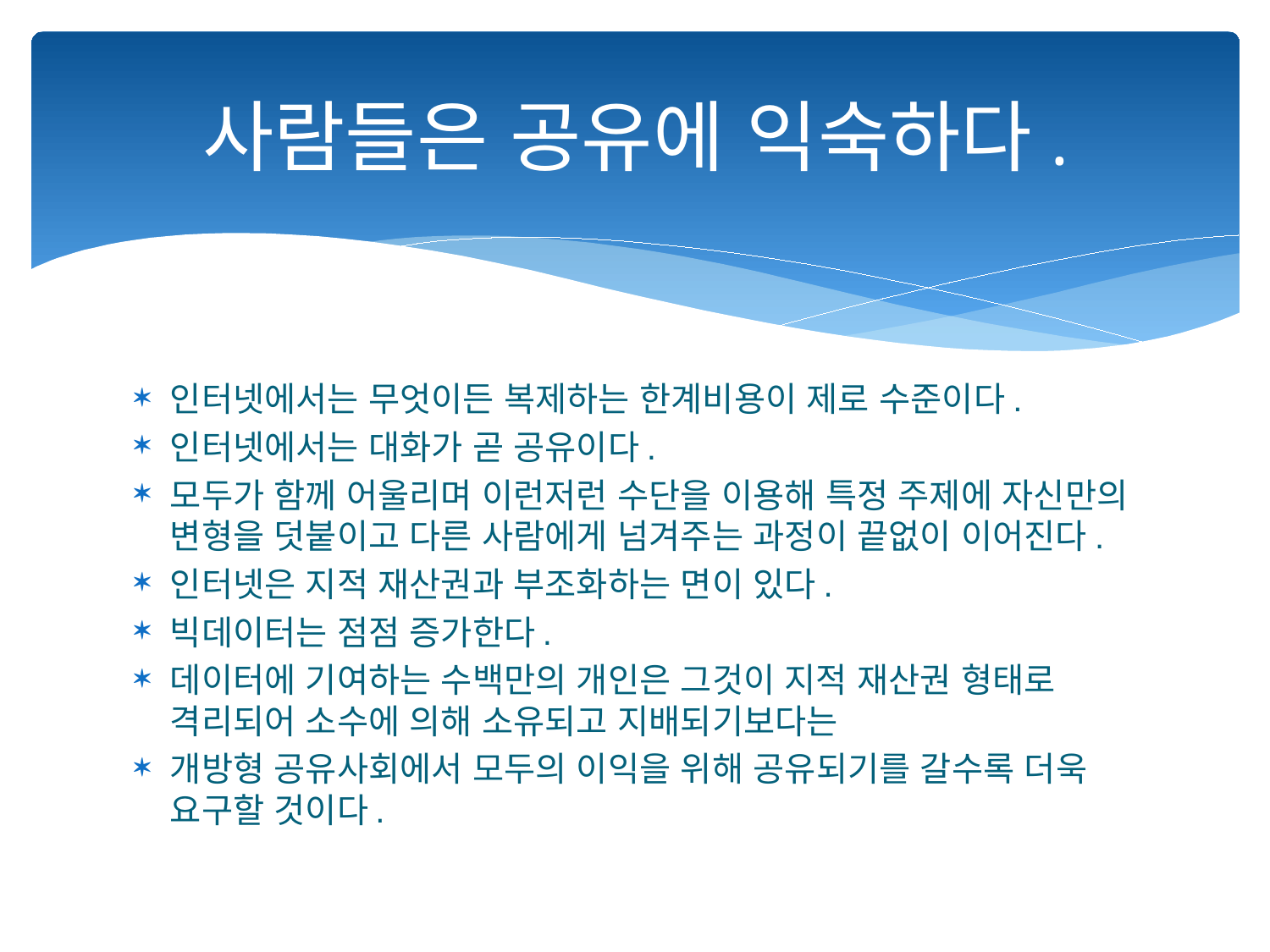

# 사람들은 공유에 익숙하다.
인터넷에서는 무엇이든 복제하는 한계비용이 제로 수준이다.
인터넷에서는 대화가 곧 공유이다.
모두가 함께 어울리며 이런저런 수단을 이용해 특정 주제에 자신만의 변형을 덧붙이고 다른 사람에게 넘겨주는 과정이 끝없이 이어진다.
인터넷은 지적 재산권과 부조화하는 면이 있다.
빅데이터는 점점 증가한다.
데이터에 기여하는 수백만의 개인은 그것이 지적 재산권 형태로 격리되어 소수에 의해 소유되고 지배되기보다는
개방형 공유사회에서 모두의 이익을 위해 공유되기를 갈수록 더욱 요구할 것이다.